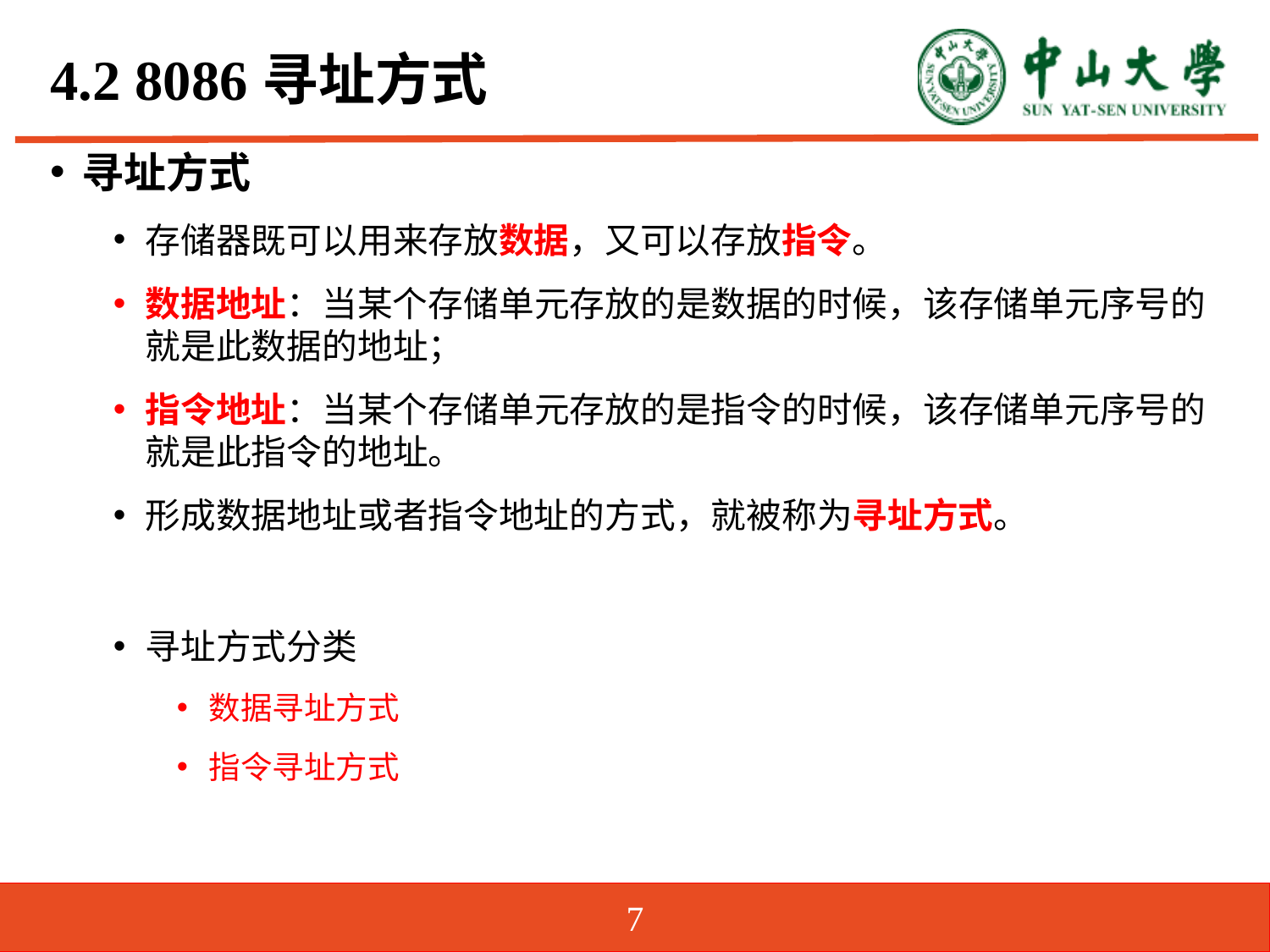

# 4.2 8086寻址方式
寻址方式
存储器既可以用来存放数据，又可以存放指令。
数据地址：当某个存储单元存放的是数据的时候，该存储单元序号的就是此数据的地址；
指令地址：当某个存储单元存放的是指令的时候，该存储单元序号的就是此指令的地址。
形成数据地址或者指令地址的方式，就被称为寻址方式。

寻址方式分类
数据寻址方式
指令寻址方式
7